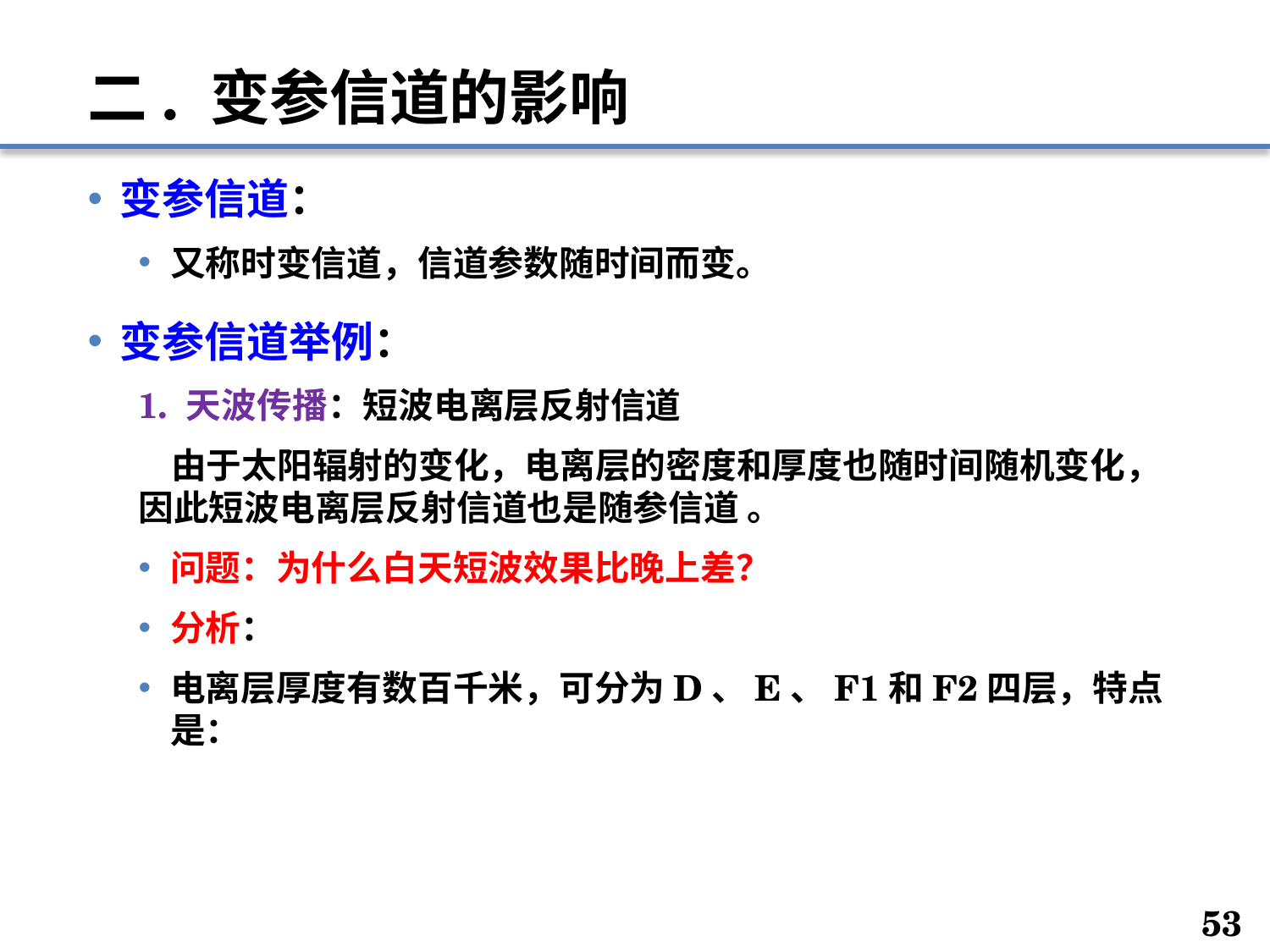

# 二. 变参信道的影响
变参信道：
又称时变信道，信道参数随时间而变。
变参信道举例：
1. 天波传播：短波电离层反射信道
   由于太阳辐射的变化，电离层的密度和厚度也随时间随机变化，因此短波电离层反射信道也是随参信道 。
问题：为什么白天短波效果比晚上差？
分析：
电离层厚度有数百千米，可分为D、E、F1和F2四层，特点是：
53